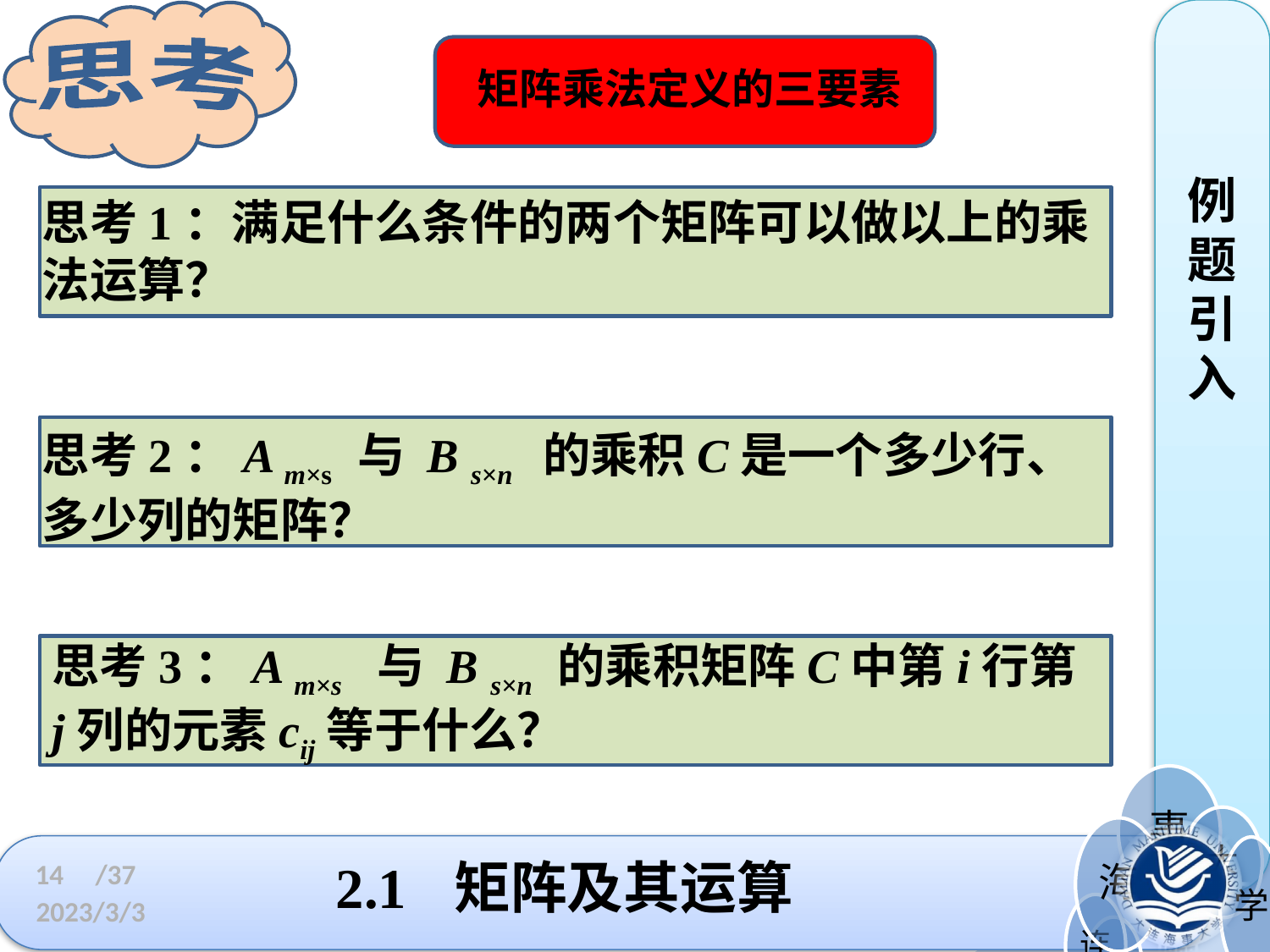

思考

例题引入

矩阵乘法定义的三要素
思考1：满足什么条件的两个矩阵可以做以上的乘法运算？

思考2：A m×s  与 B s×n  的乘积C是一个多少行、多少列的矩阵？

思考3：A m×s  与 B s×n  的乘积矩阵C中第i行第j列的元素cij等于什么？
# 2.1 矩阵及其运算
14
/37
2023/3/3